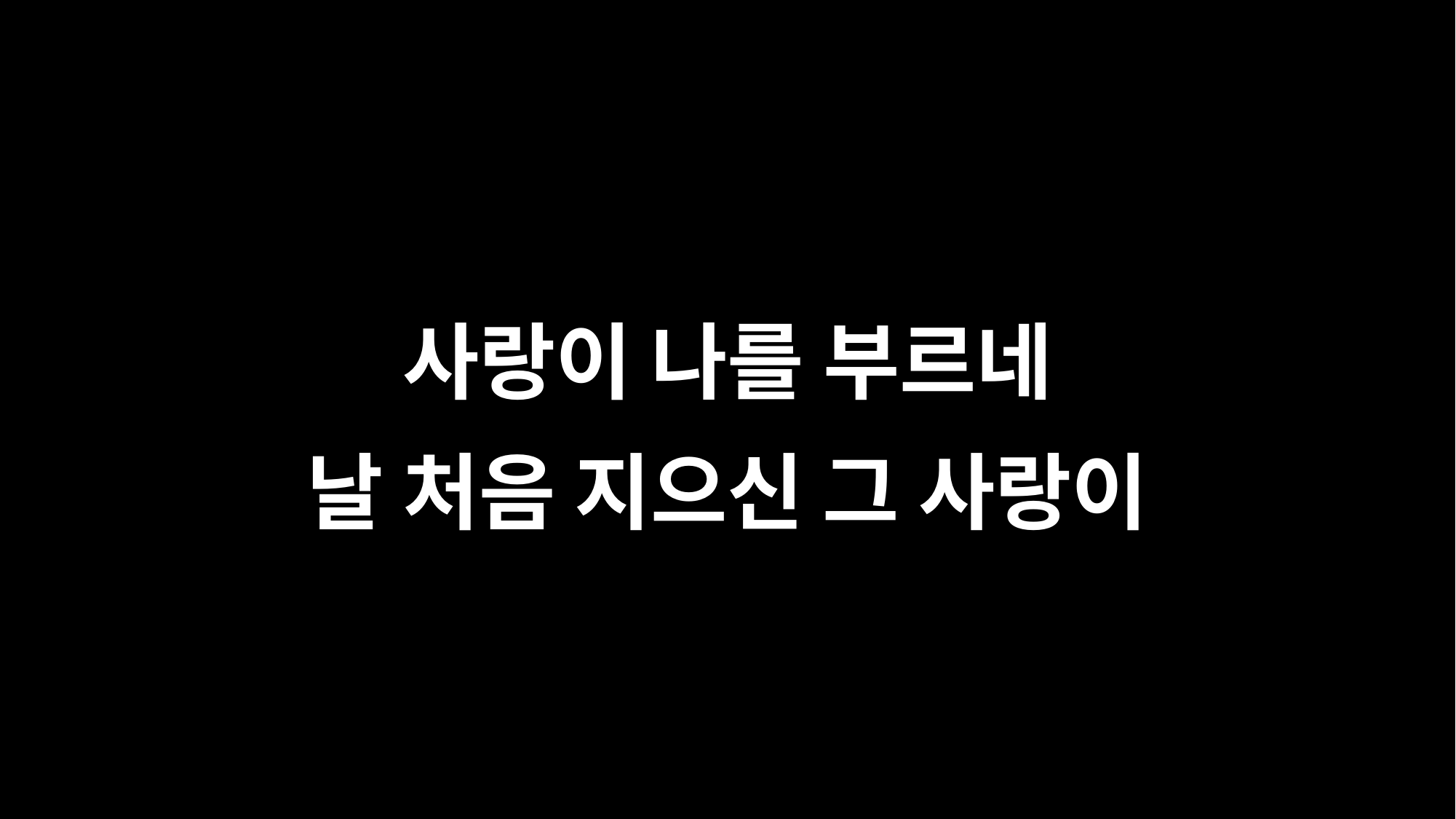

사랑이 나를 부르네
날 처음 지으신 그 사랑이